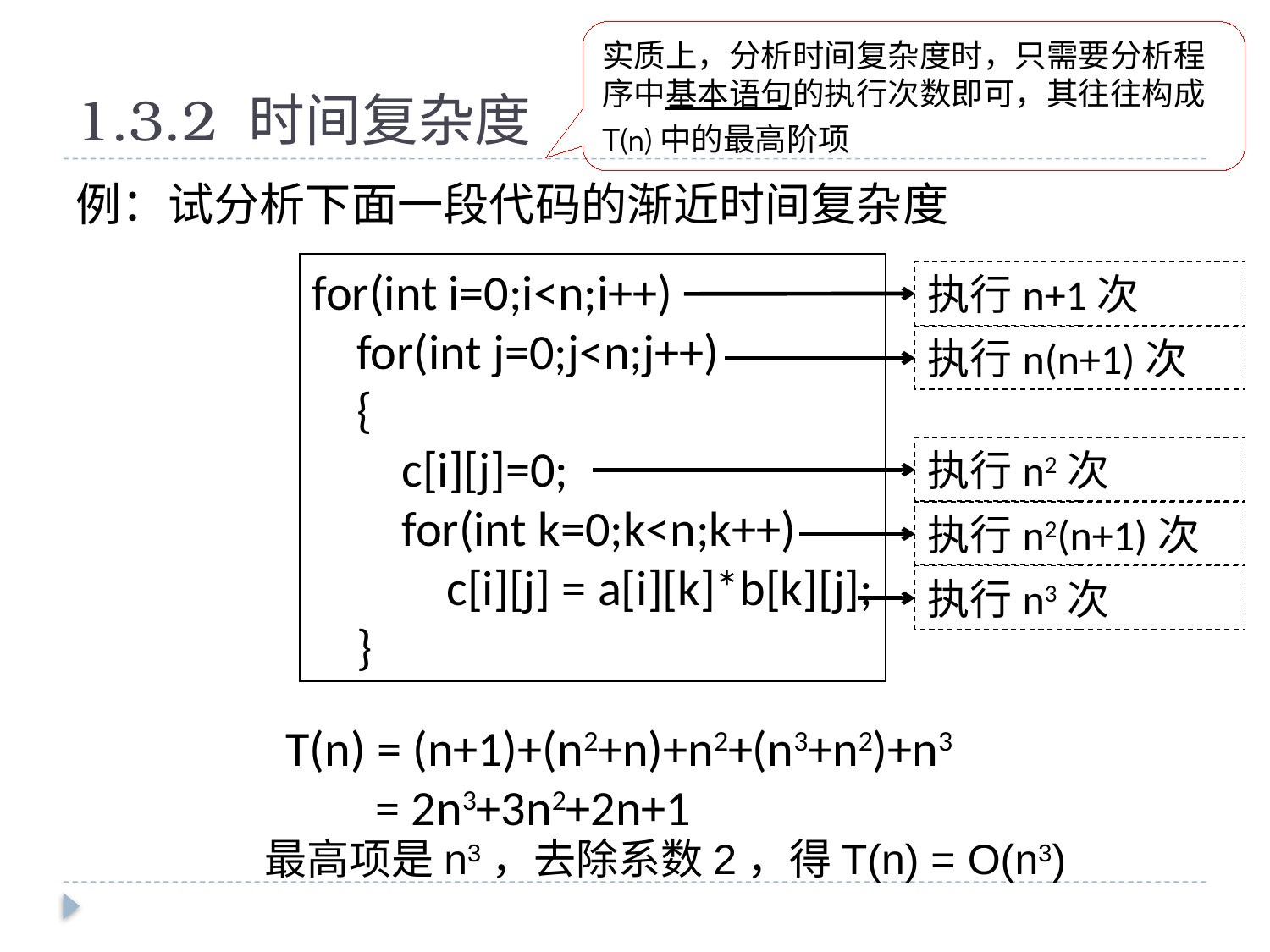

# 1.3.2 时间复杂度
实质上，分析时间复杂度时，只需要分析程序中基本语句的执行次数即可，其往往构成T(n)中的最高阶项
例：试分析下面一段代码的渐近时间复杂度

for(int i=0;i<n;i++)
    for(int j=0;j<n;j++)
    {
        c[i][j]=0;
        for(int k=0;k<n;k++)
            c[i][j] = a[i][k]*b[k][j];
    }
执行n+1次
执行n(n+1)次
执行n2次
执行n2(n+1)次
执行n3次
T(n) = (n+1)+(n2+n)+n2+(n3+n2)+n3
        = 2n3+3n2+2n+1
最高项是n3，去除系数2，得T(n) = O(n3)